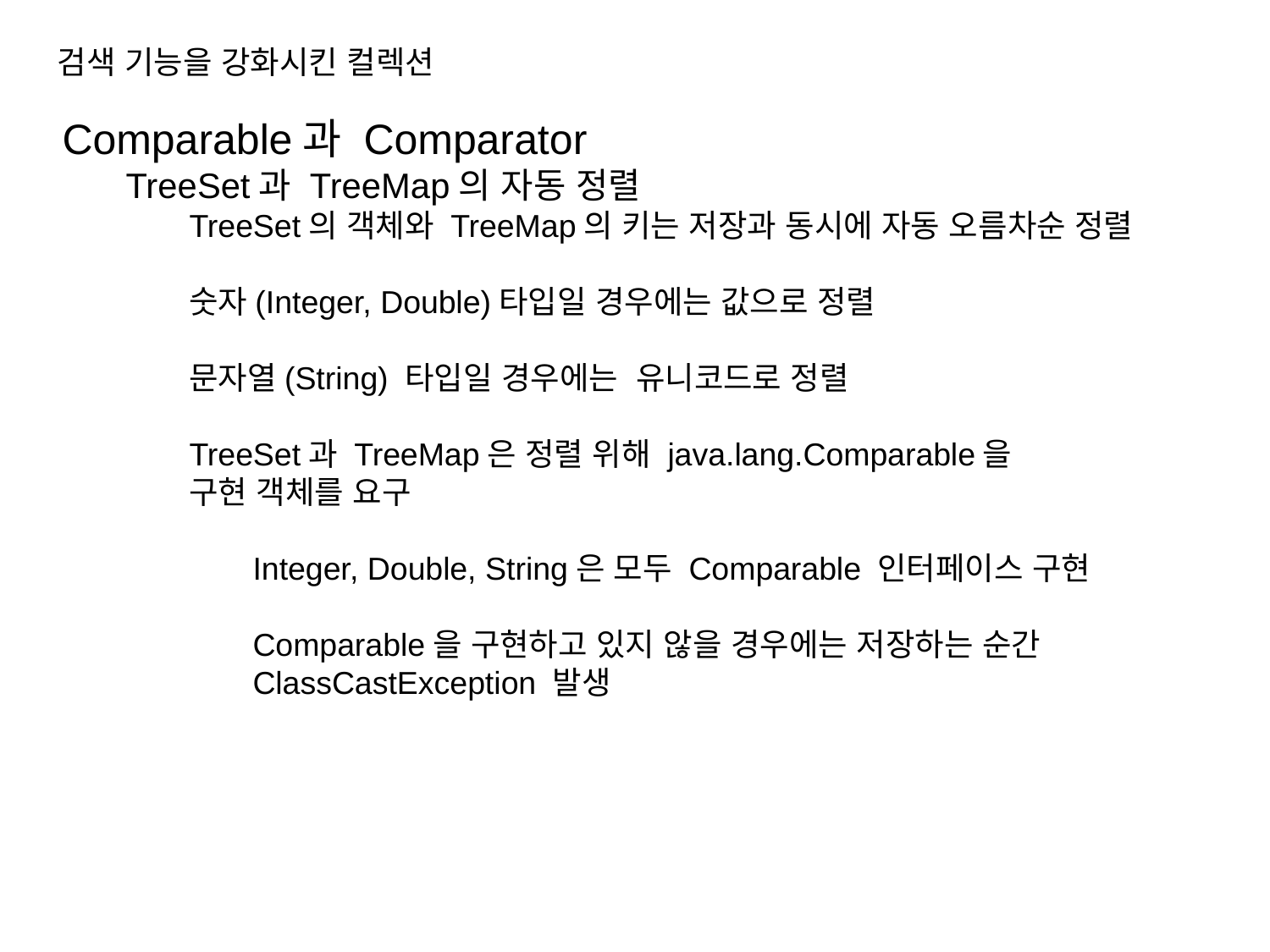

검색 기능을 강화시킨 컬렉션
Comparable과 Comparator
TreeSet과 TreeMap의 자동 정렬
TreeSet의 객체와 TreeMap의 키는 저장과 동시에 자동 오름차순 정렬

숫자(Integer, Double)타입일 경우에는 값으로 정렬

문자열(String) 타입일 경우에는  유니코드로 정렬

TreeSet과 TreeMap은 정렬 위해 java.lang.Comparable을
구현 객체를 요구

Integer, Double, String은 모두 Comparable 인터페이스 구현

Comparable을 구현하고 있지 않을 경우에는 저장하는 순간 ClassCastException 발생